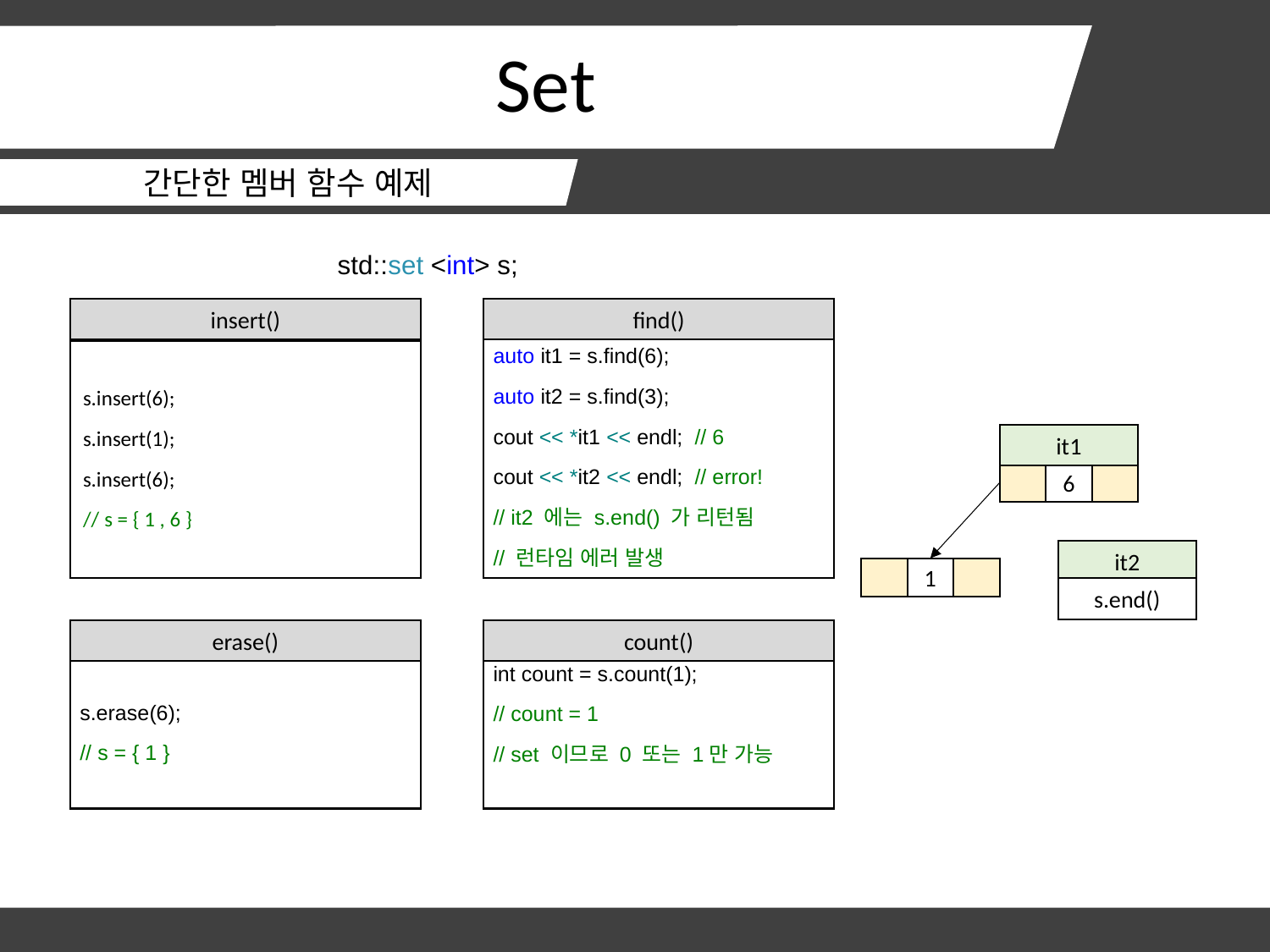

# Set
간단한 멤버 함수 예제
std::set <int> s;
insert()
find()
auto it1 = s.find(6);
auto it2 = s.find(3);
cout << *it1 << endl;  // 6
cout << *it2 << endl;  // error!
// it2 에는 s.end() 가 리턴됨
// 런타임 에러 발생
s.insert(6);
s.insert(1);
s.insert(6);
// s = { 1 , 6 }
it1

6

it2

1

s.end()
erase()
count()
s.erase(6);
// s = { 1 }
int count = s.count(1);
// count = 1
// set 이므로 0 또는 1만 가능